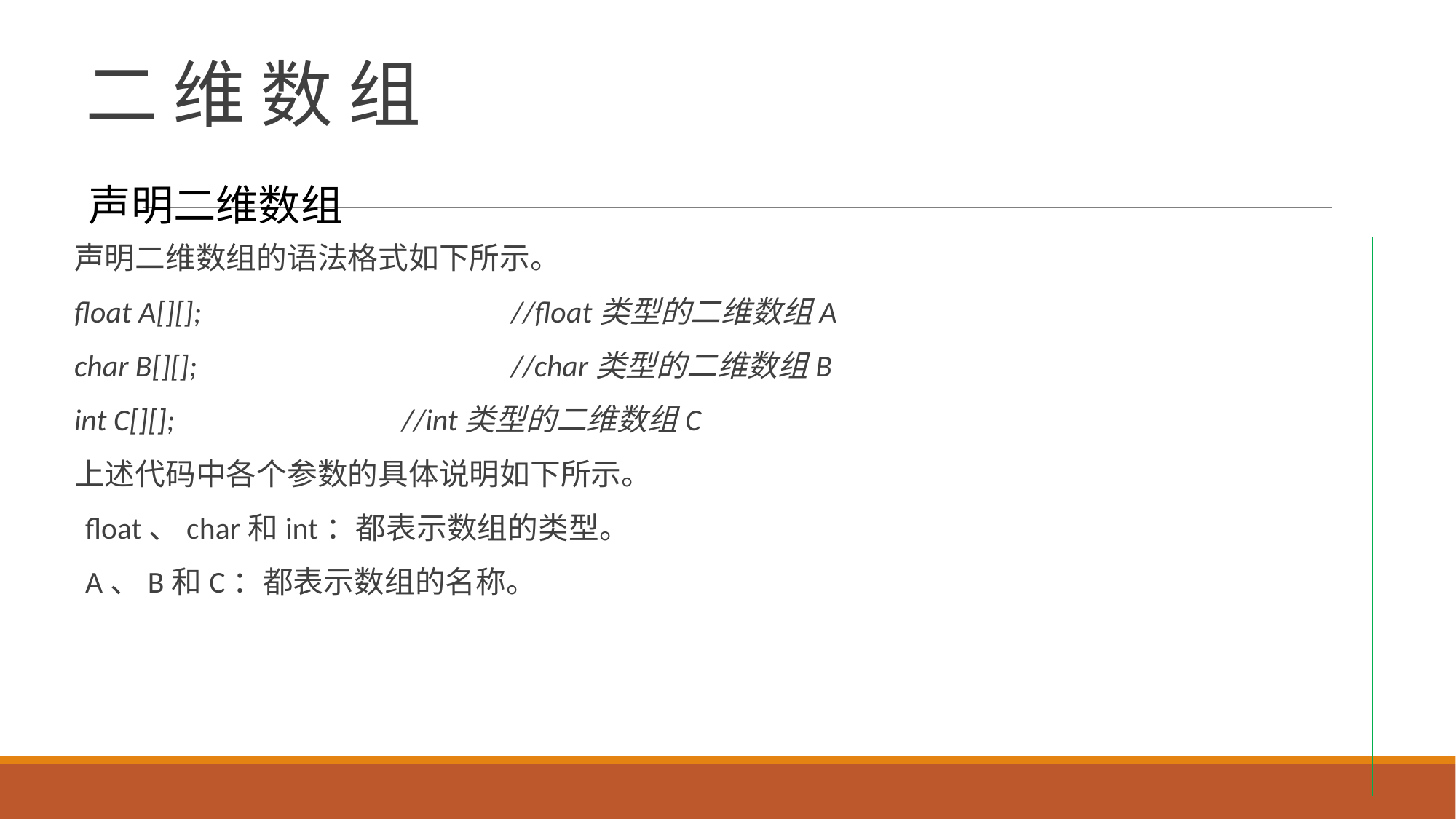

# 二 维 数 组
声明二维数组
声明二维数组的语法格式如下所示。
float A[][];			//float类型的二维数组A
char B[][];			//char类型的二维数组B
int C[][];			//int类型的二维数组C
上述代码中各个参数的具体说明如下所示。
float、char和int：都表示数组的类型。
A、B和C：都表示数组的名称。